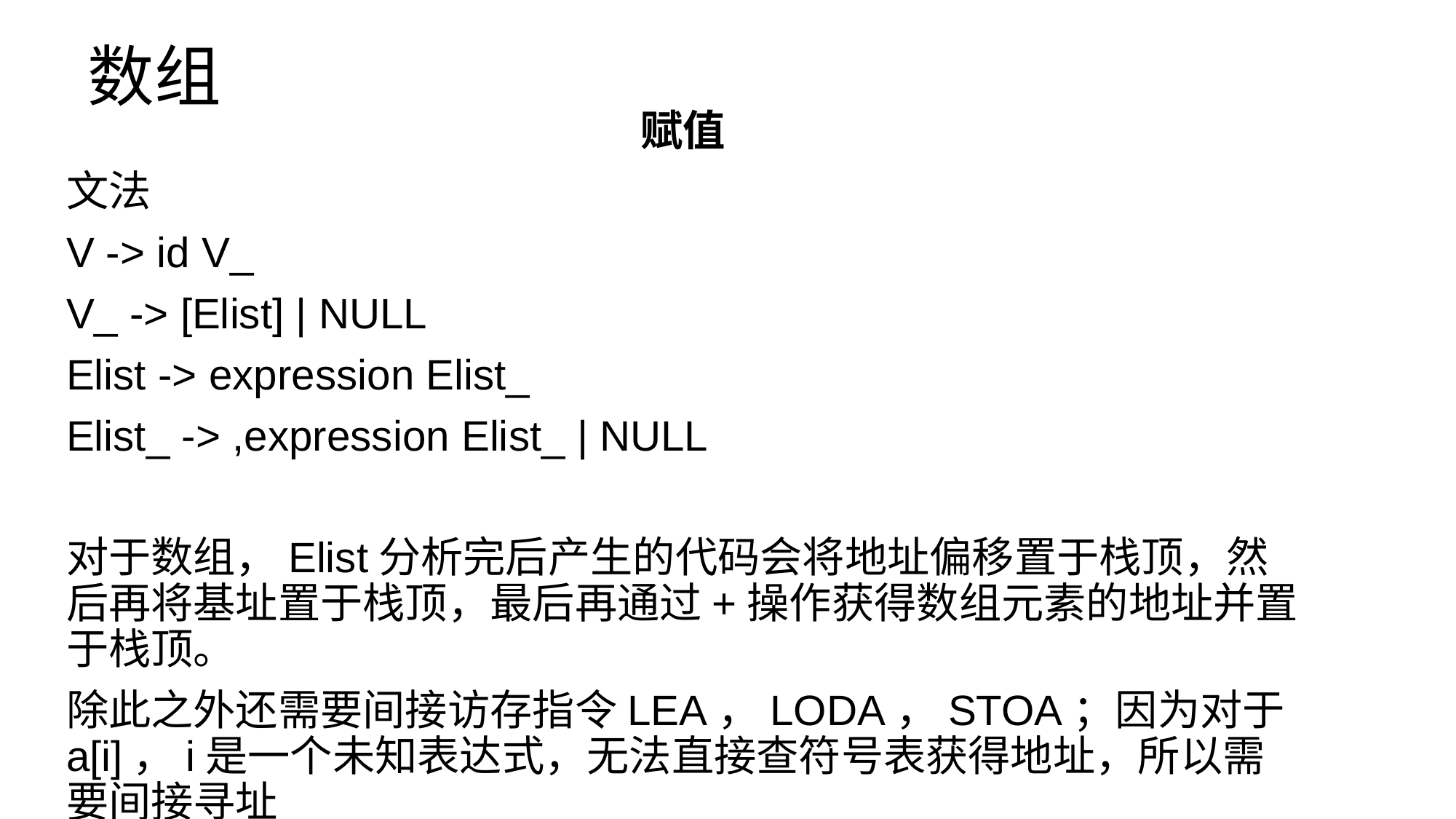

# 数组
赋值
文法
V -> id V_
V_ -> [Elist] | NULL
Elist -> expression Elist_
Elist_ -> ,expression Elist_ | NULL

对于数组，Elist分析完后产生的代码会将地址偏移置于栈顶，然后再将基址置于栈顶，最后再通过+操作获得数组元素的地址并置于栈顶。
除此之外还需要间接访存指令LEA，LODA，STOA；因为对于a[i]，i是一个未知表达式，无法直接查符号表获得地址，所以需要间接寻址